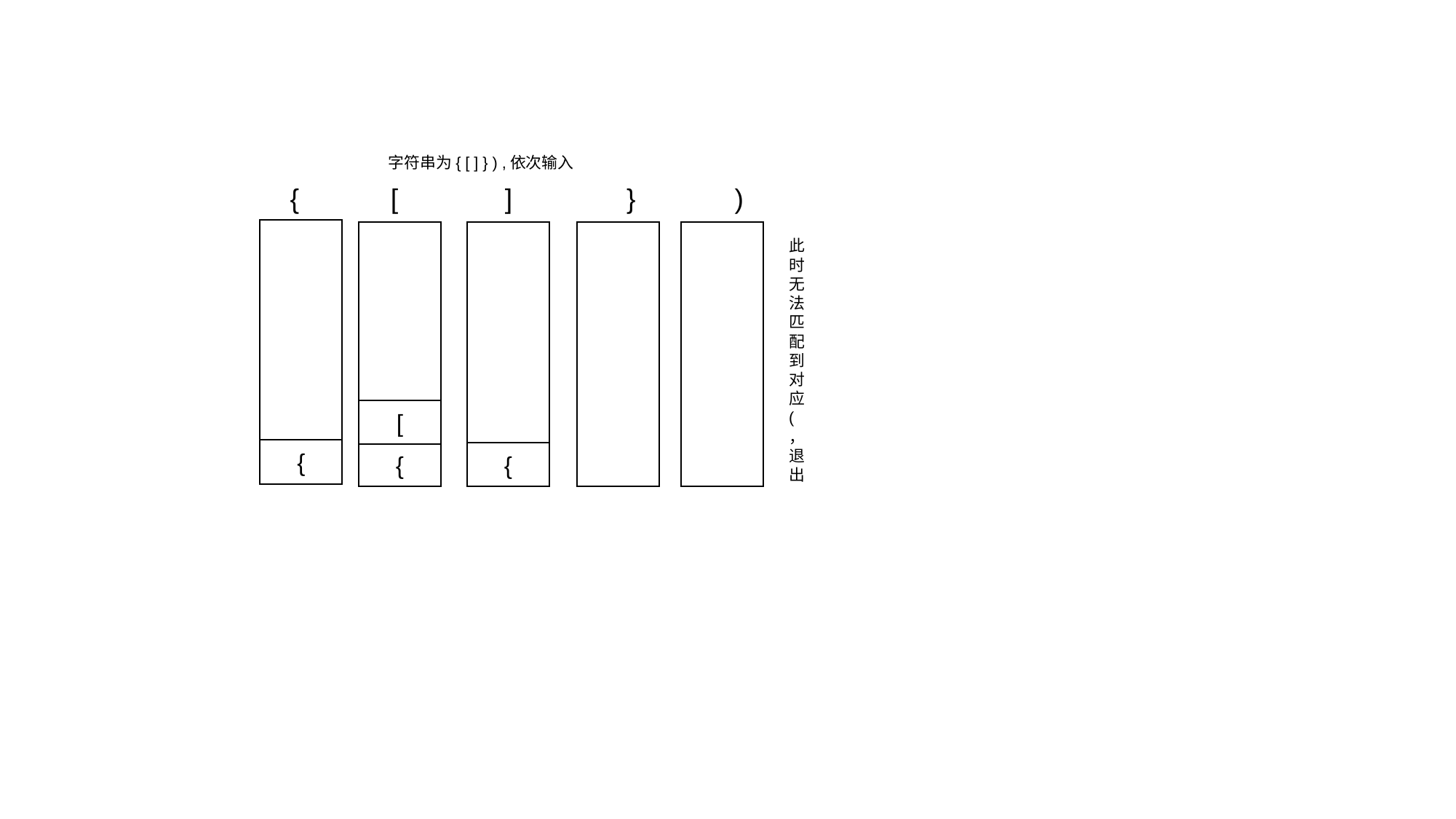

字符串为{ [ ] } ) ,依次输入
       {            [              ]               }             )

此时无法匹配到对应
(，
退出
[
{
{
{